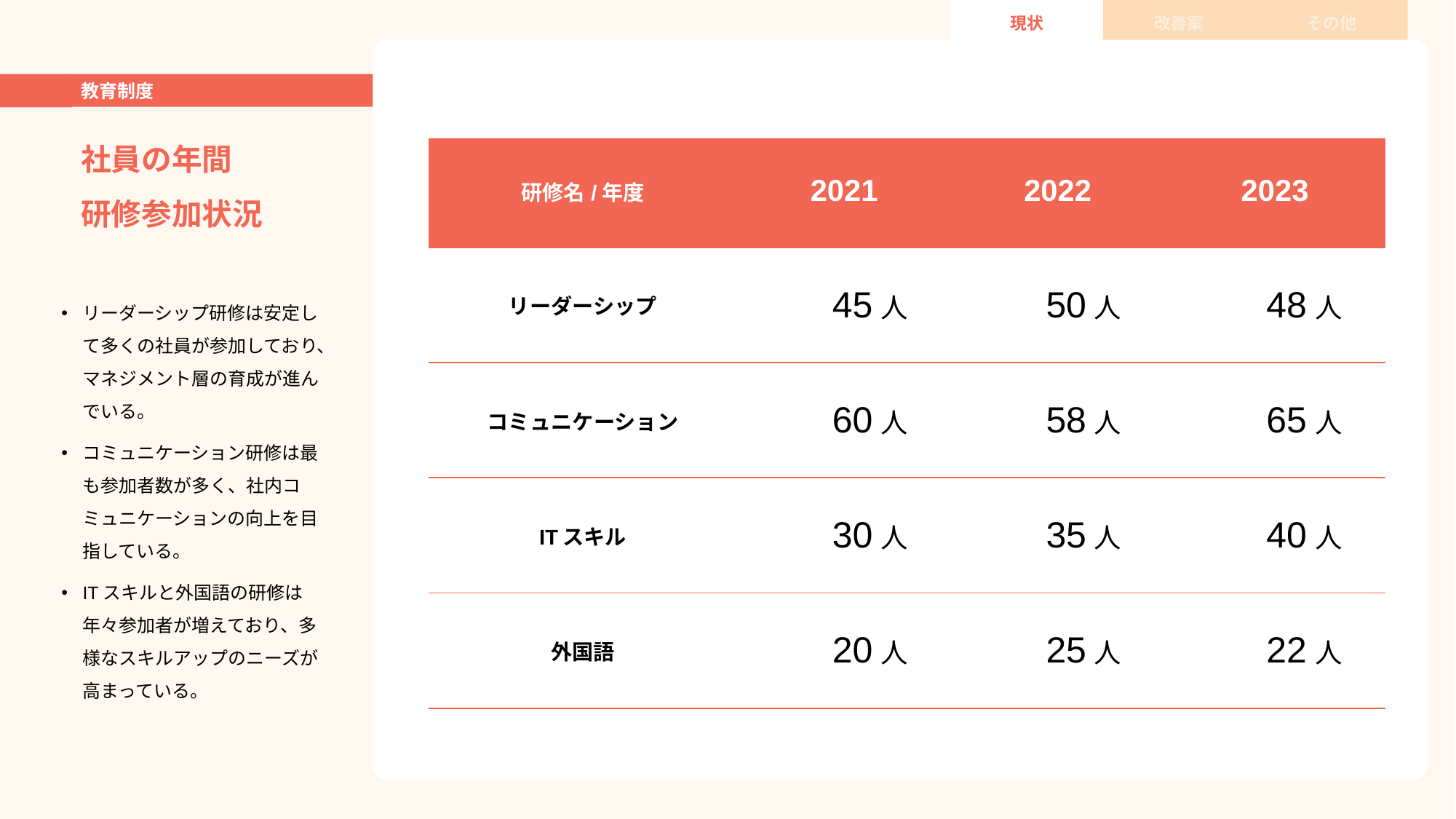

現状

改善案

その他

教育制度
社員の年間
研修参加状況
| 研修名/年度 | 2021 | 2022 | 2023 |
| --- | --- | --- | --- |
| リーダーシップ | 45人 | 50人 | 48人 |
| コミュニケーション | 60人 | 58人 | 65人 |
| ITスキル | 30人 | 35人 | 40人 |
| 外国語 | 20人 | 25人 | 22人 |
リーダーシップ研修は安定して多くの社員が参加しており、マネジメント層の育成が進んでいる。
コミュニケーション研修は最も参加者数が多く、社内コミュニケーションの向上を目指している。
ITスキルと外国語の研修は年々参加者が増えており、多様なスキルアップのニーズが高まっている。